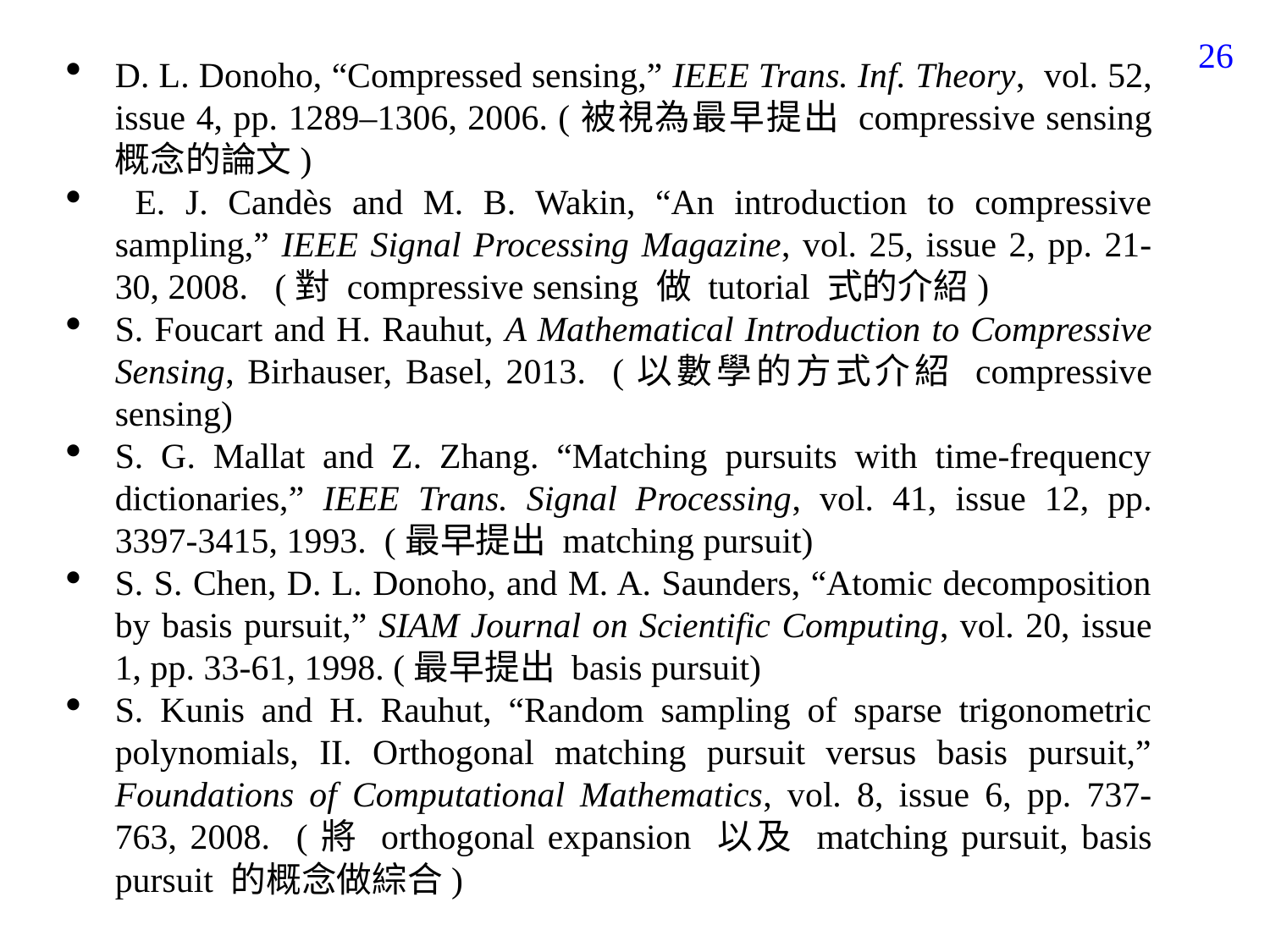

26
D. L. Donoho, “Compressed sensing,” IEEE Trans. Inf. Theory,  vol. 52, issue 4, pp. 1289–1306, 2006. (被視為最早提出 compressive sensing 概念的論文)
 E. J. Candès and M. B. Wakin, “An introduction to compressive sampling,” IEEE Signal Processing Magazine, vol. 25, issue 2, pp. 21-30, 2008.   (對 compressive sensing 做 tutorial 式的介紹)
S. Foucart and H. Rauhut, A Mathematical Introduction to Compressive Sensing, Birhauser, Basel, 2013.  (以數學的方式介紹 compressive sensing)
S. G. Mallat and Z. Zhang. “Matching pursuits with time-frequency dictionaries,” IEEE Trans. Signal Processing, vol. 41, issue 12, pp. 3397-3415, 1993.  (最早提出 matching pursuit)
S. S. Chen, D. L. Donoho, and M. A. Saunders, “Atomic decomposition by basis pursuit,” SIAM Journal on Scientific Computing, vol. 20, issue 1, pp. 33-61, 1998. (最早提出 basis pursuit)
S. Kunis and H. Rauhut, “Random sampling of sparse trigonometric polynomials, II. Orthogonal matching pursuit versus basis pursuit,” Foundations of Computational Mathematics, vol. 8, issue 6, pp. 737-763, 2008.  (將 orthogonal expansion 以及 matching pursuit, basis pursuit 的概念做綜合)